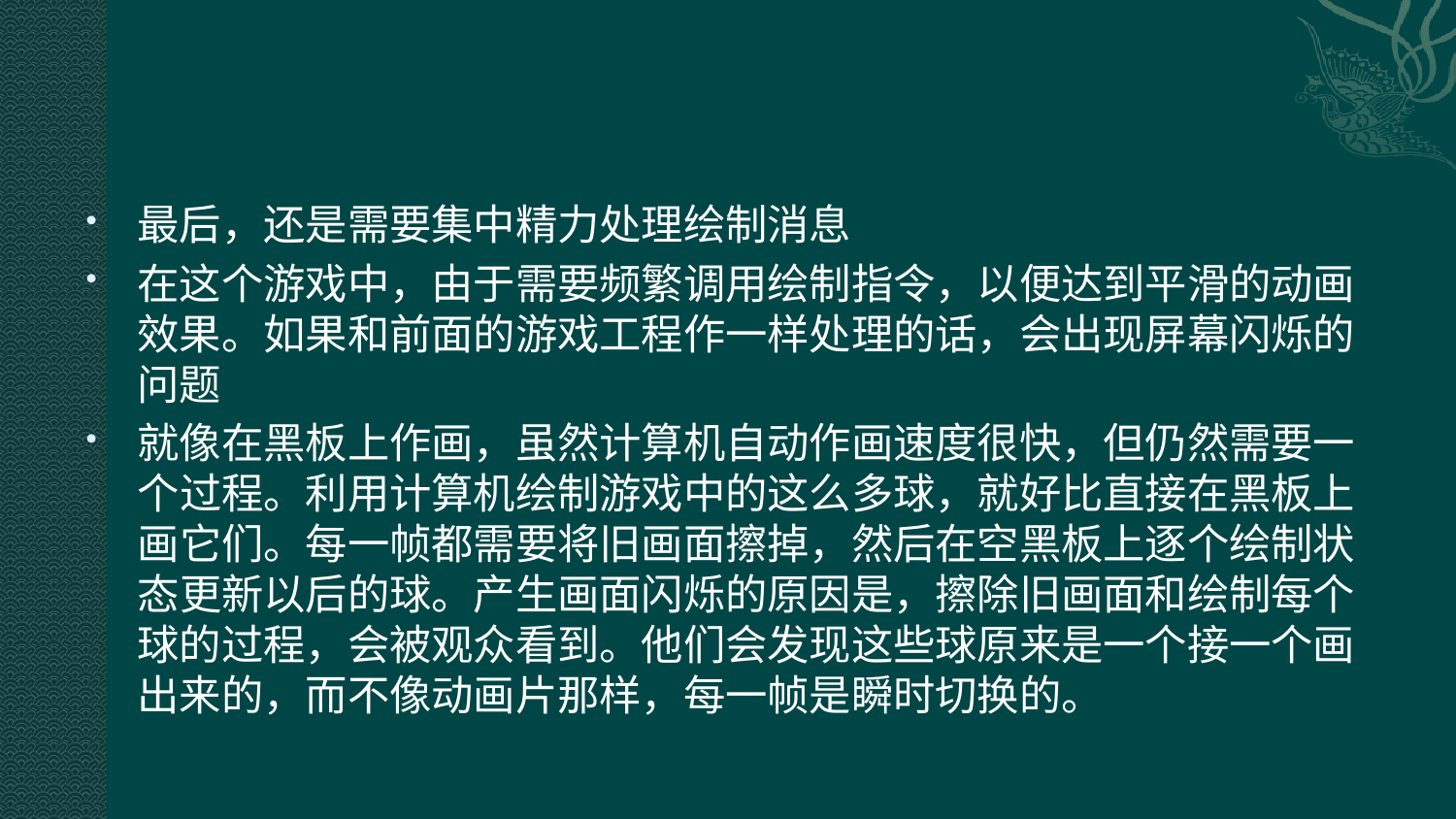

#
最后，还是需要集中精力处理绘制消息
在这个游戏中，由于需要频繁调用绘制指令，以便达到平滑的动画效果。如果和前面的游戏工程作一样处理的话，会出现屏幕闪烁的问题
就像在黑板上作画，虽然计算机自动作画速度很快，但仍然需要一个过程。利用计算机绘制游戏中的这么多球，就好比直接在黑板上画它们。每一帧都需要将旧画面擦掉，然后在空黑板上逐个绘制状态更新以后的球。产生画面闪烁的原因是，擦除旧画面和绘制每个球的过程，会被观众看到。他们会发现这些球原来是一个接一个画出来的，而不像动画片那样，每一帧是瞬时切换的。